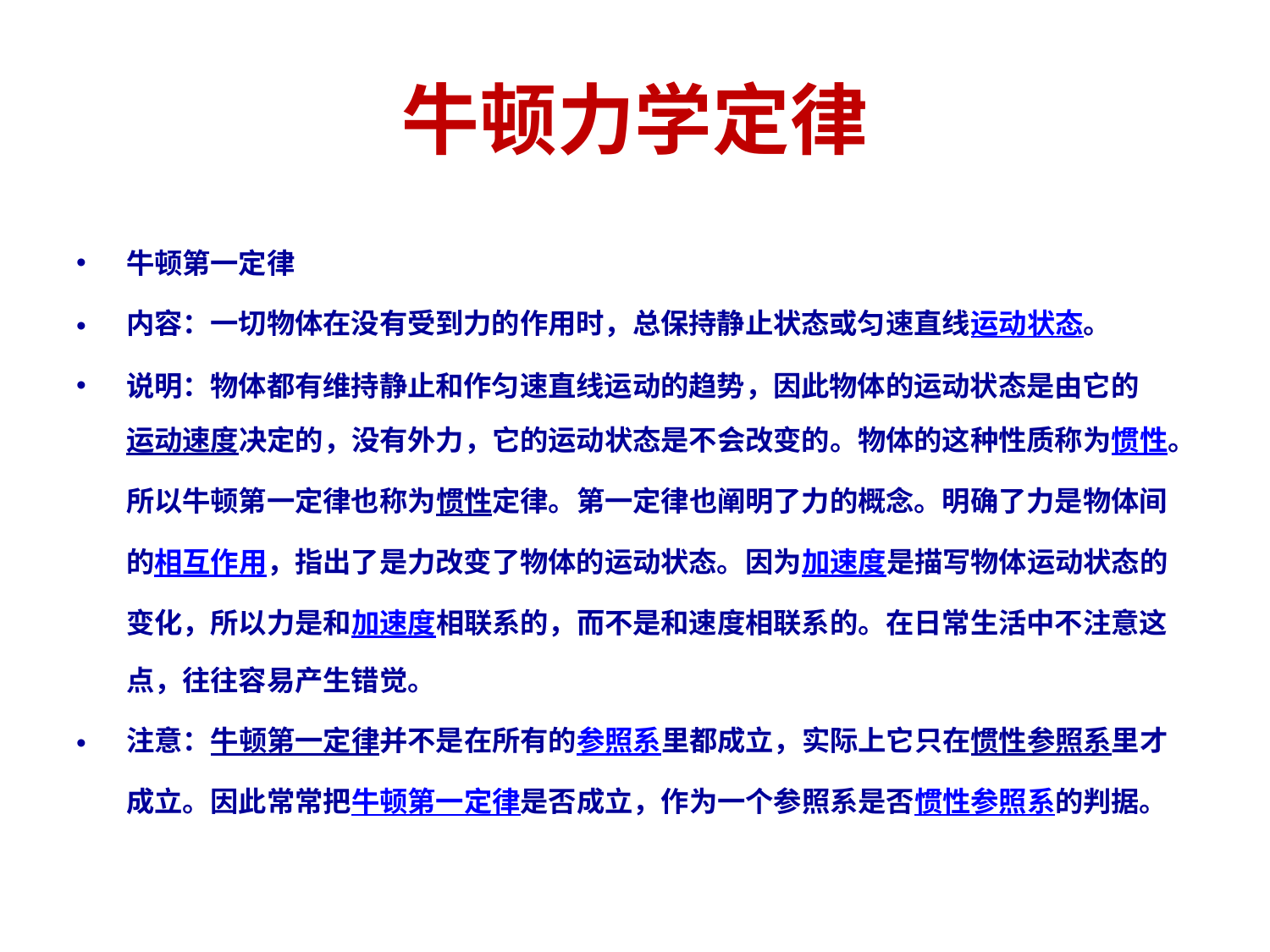

# 牛顿力学定律
牛顿第一定律
内容：一切物体在没有受到力的作用时，总保持静止状态或匀速直线运动状态。
说明：物体都有维持静止和作匀速直线运动的趋势，因此物体的运动状态是由它的运动速度决定的，没有外力，它的运动状态是不会改变的。物体的这种性质称为惯性。所以牛顿第一定律也称为惯性定律。第一定律也阐明了力的概念。明确了力是物体间的相互作用，指出了是力改变了物体的运动状态。因为加速度是描写物体运动状态的变化，所以力是和加速度相联系的，而不是和速度相联系的。在日常生活中不注意这点，往往容易产生错觉。
注意：牛顿第一定律并不是在所有的参照系里都成立，实际上它只在惯性参照系里才成立。因此常常把牛顿第一定律是否成立，作为一个参照系是否惯性参照系的判据。